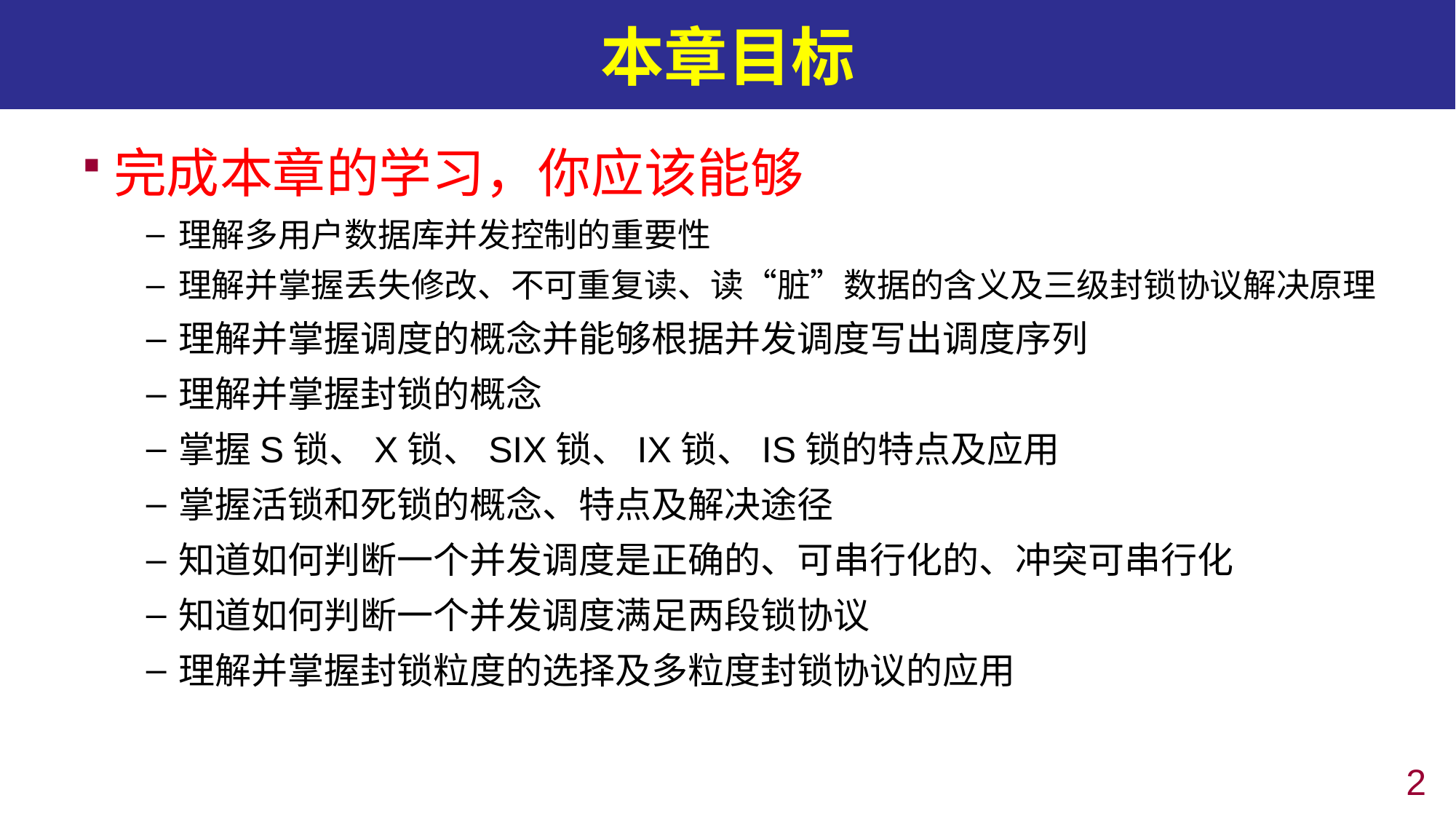

# 本章目标
完成本章的学习，你应该能够
理解多用户数据库并发控制的重要性
理解并掌握丢失修改、不可重复读、读“脏”数据的含义及三级封锁协议解决原理
理解并掌握调度的概念并能够根据并发调度写出调度序列
理解并掌握封锁的概念
掌握S锁、X锁、SIX锁、IX锁、IS锁的特点及应用
掌握活锁和死锁的概念、特点及解决途径
知道如何判断一个并发调度是正确的、可串行化的、冲突可串行化
知道如何判断一个并发调度满足两段锁协议
理解并掌握封锁粒度的选择及多粒度封锁协议的应用
2